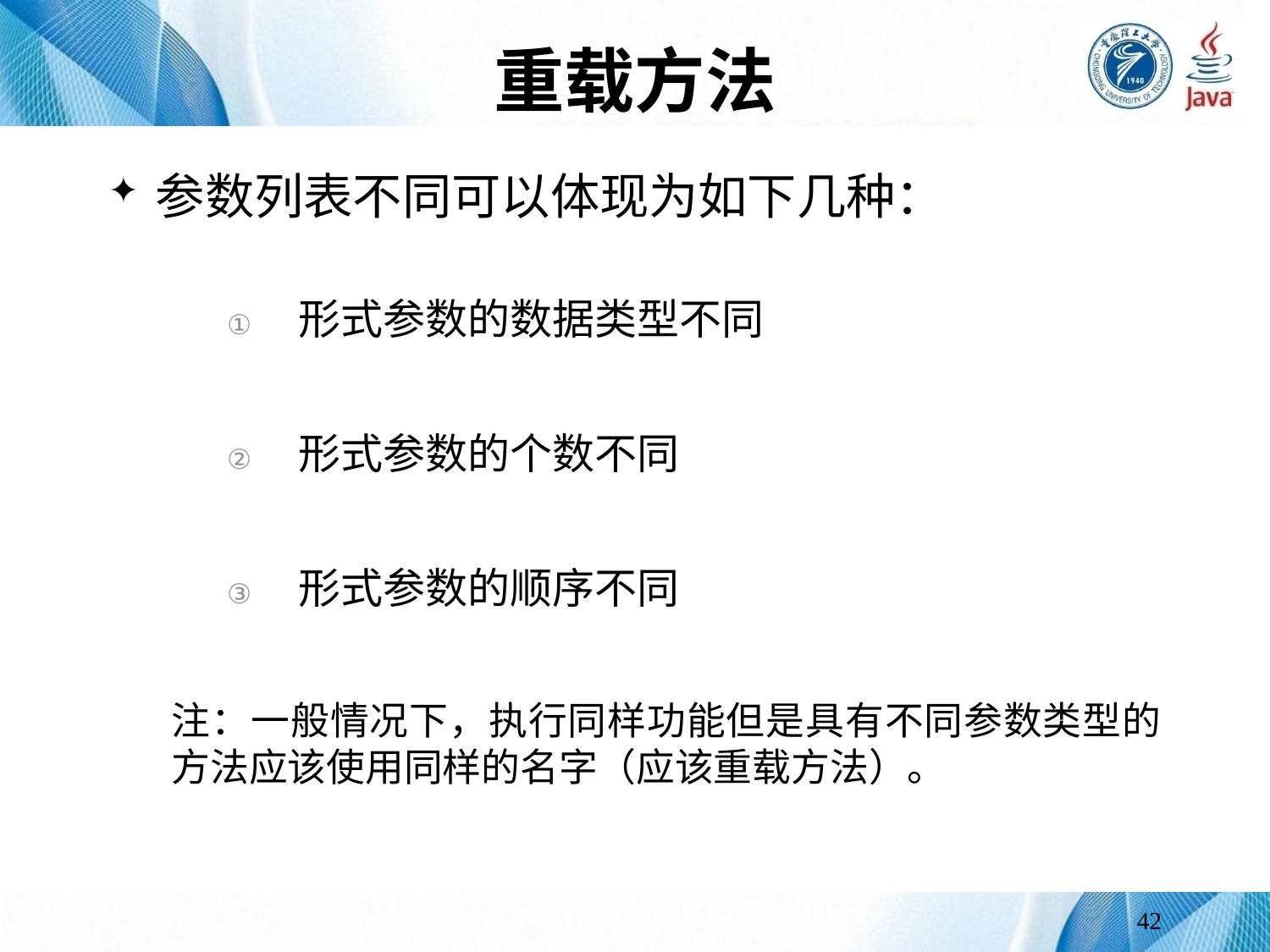

# 重载方法
参数列表不同可以体现为如下几种：

形式参数的数据类型不同

形式参数的个数不同

形式参数的顺序不同

注：一般情况下，执行同样功能但是具有不同参数类型的方法应该使用同样的名字（应该重载方法）。
42